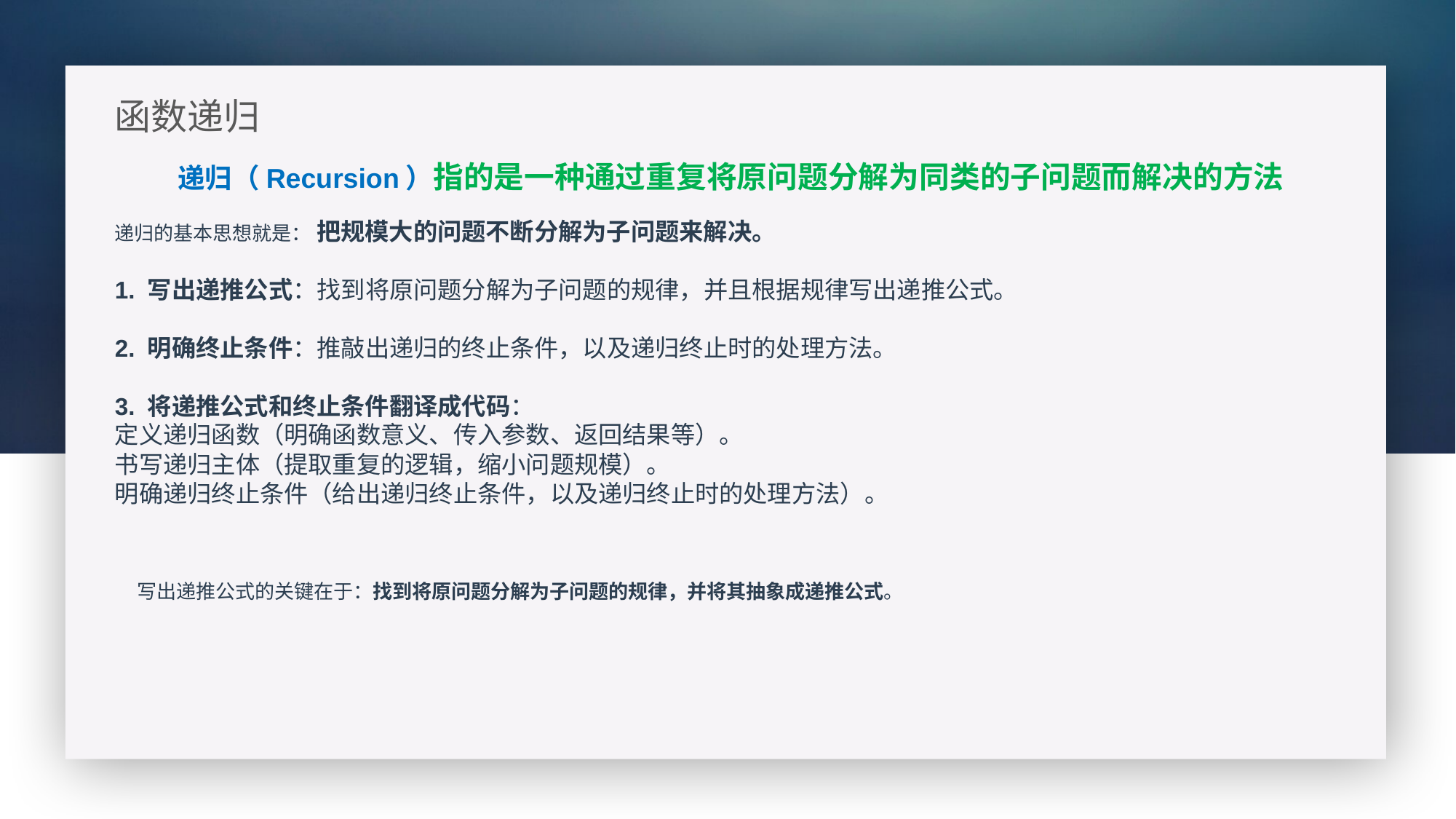

函数递归

递归（Recursion）指的是一种通过重复将原问题分解为同类的子问题而解决的方法
递归的基本思想就是： 把规模大的问题不断分解为子问题来解决。
1. 写出递推公式：找到将原问题分解为子问题的规律，并且根据规律写出递推公式。

2. 明确终止条件：推敲出递归的终止条件，以及递归终止时的处理方法。

3. 将递推公式和终止条件翻译成代码：
定义递归函数（明确函数意义、传入参数、返回结果等）。
书写递归主体（提取重复的逻辑，缩小问题规模）。
明确递归终止条件（给出递归终止条件，以及递归终止时的处理方法）。
写出递推公式的关键在于：找到将原问题分解为子问题的规律，并将其抽象成递推公式。